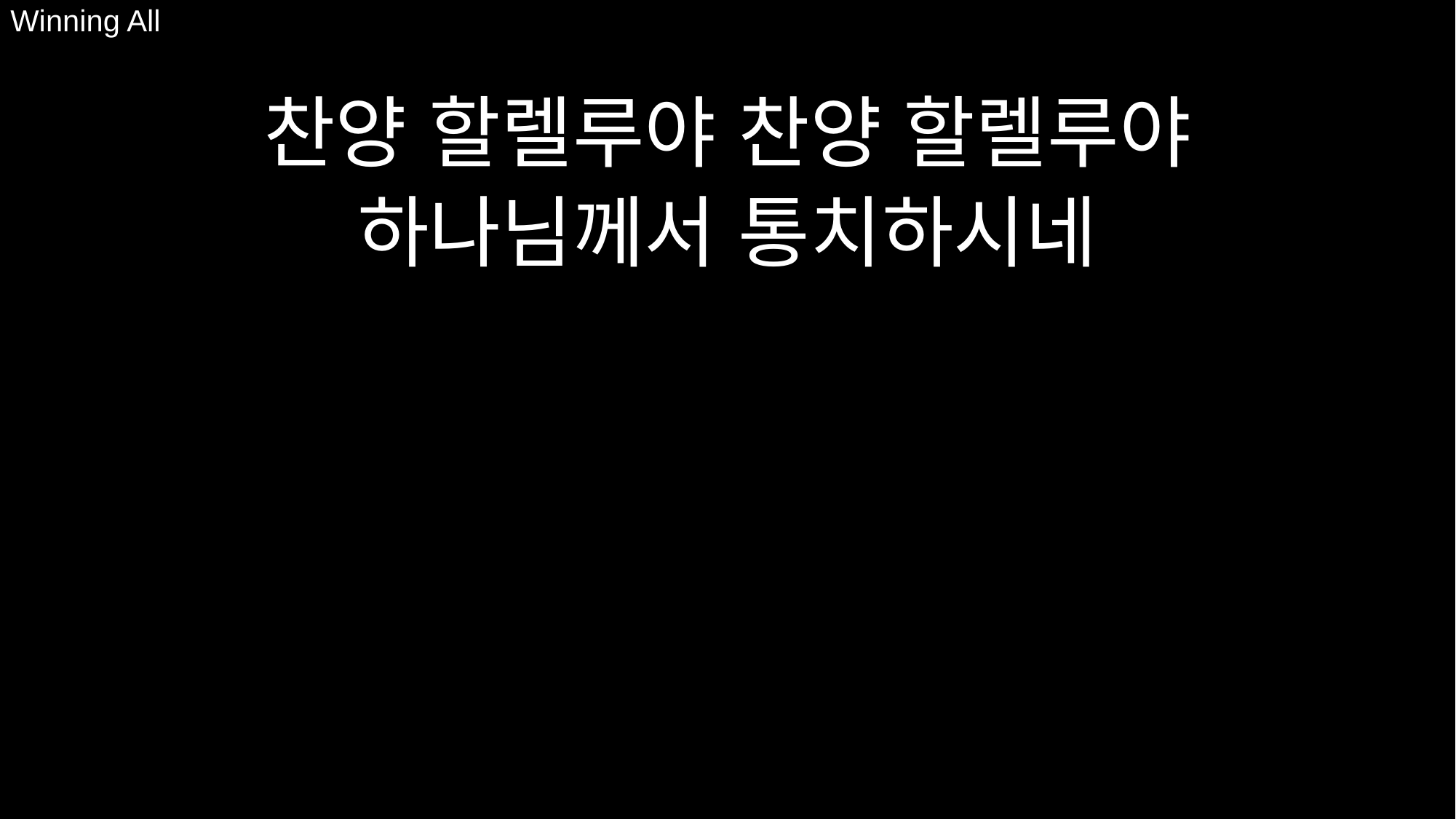

# Winning All
찬양 할렐루야 찬양 할렐루야
하나님께서 통치하시네